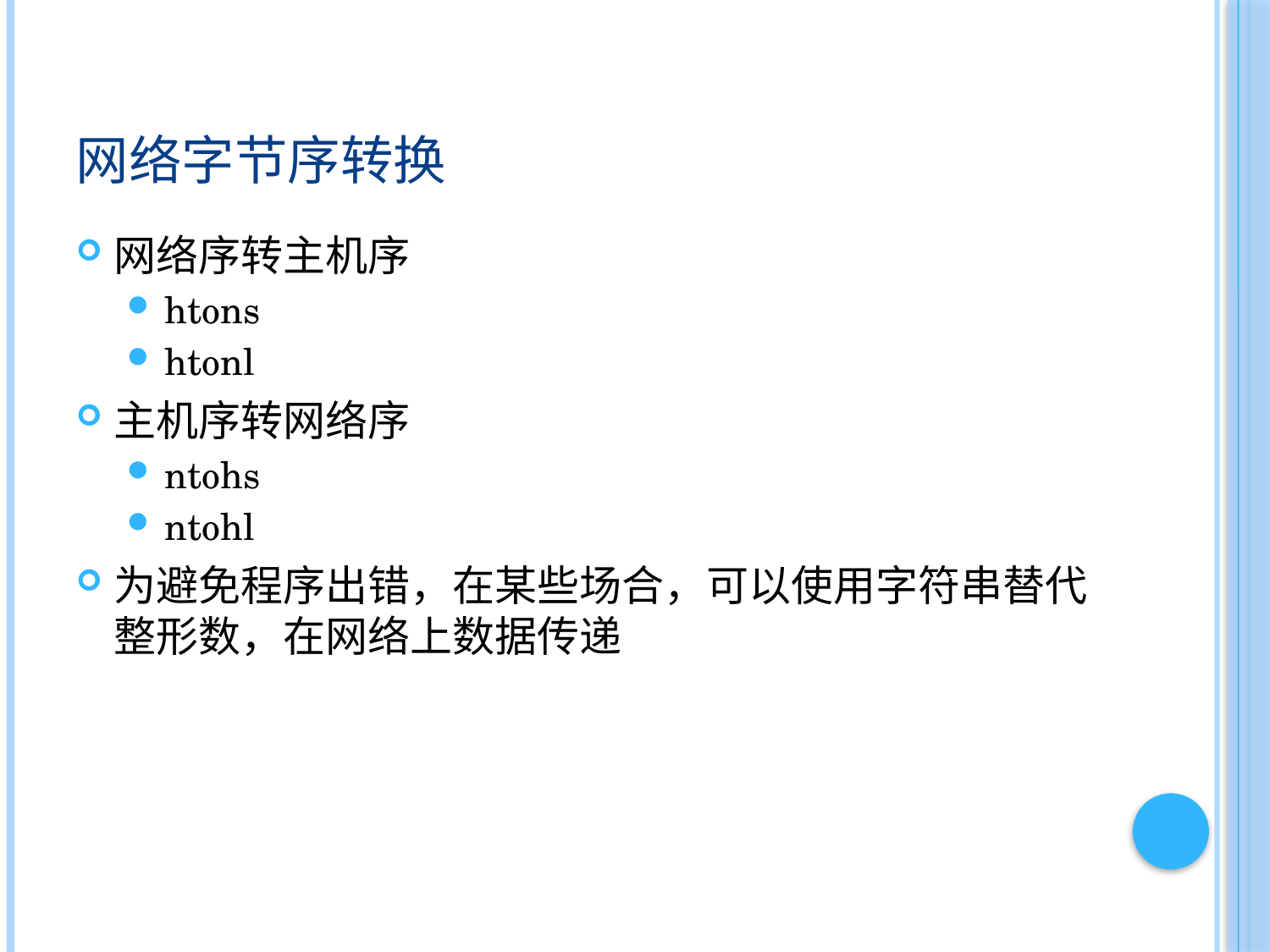

# 网络字节序转换
网络序转主机序
htons
htonl
主机序转网络序
ntohs
ntohl
为避免程序出错，在某些场合，可以使用字符串替代整形数，在网络上数据传递